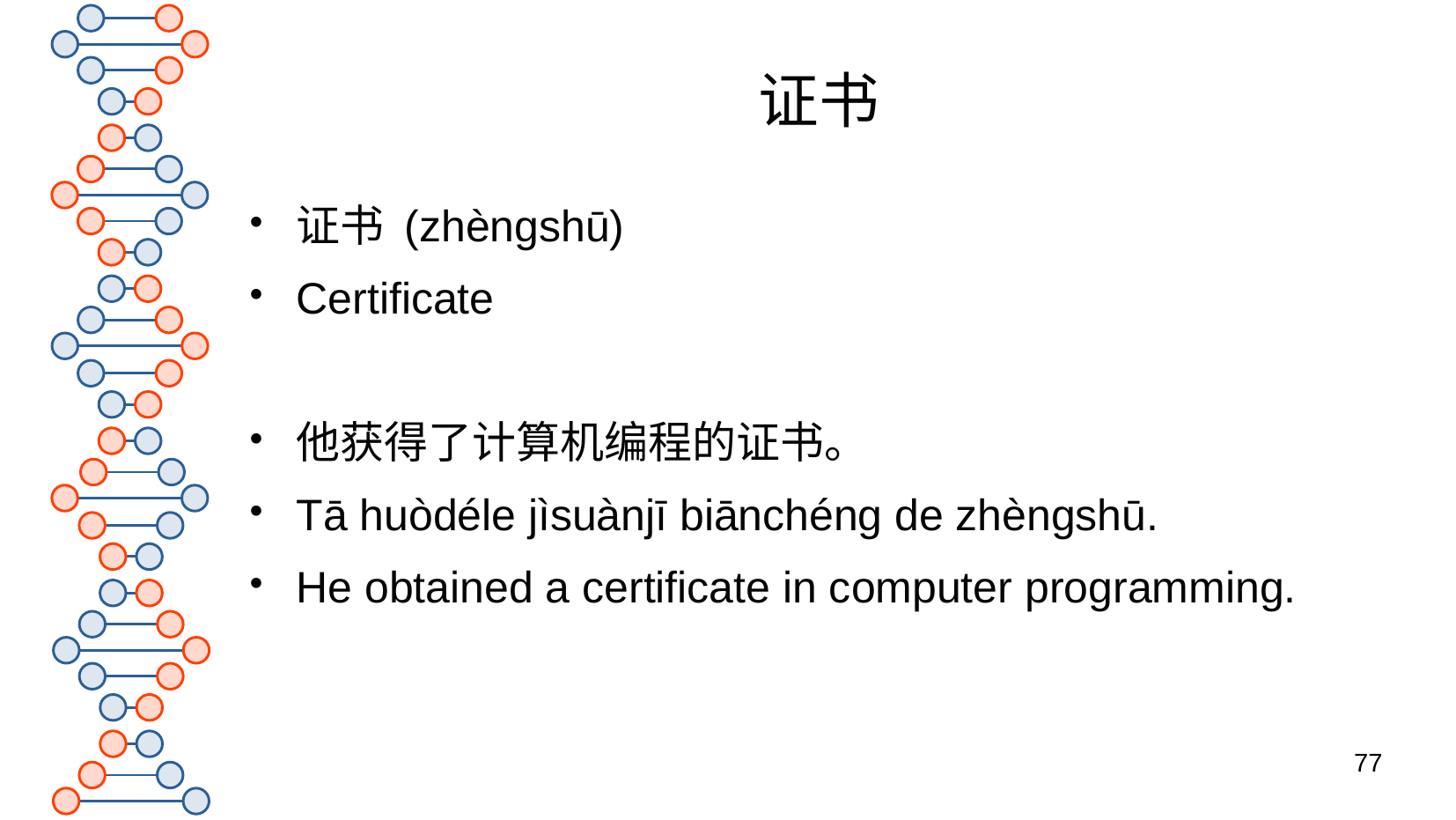

# 证书
证书 (zhèngshū)
Certificate

他获得了计算机编程的证书。
Tā huòdéle jìsuànjī biānchéng de zhèngshū.
He obtained a certificate in computer programming.
77